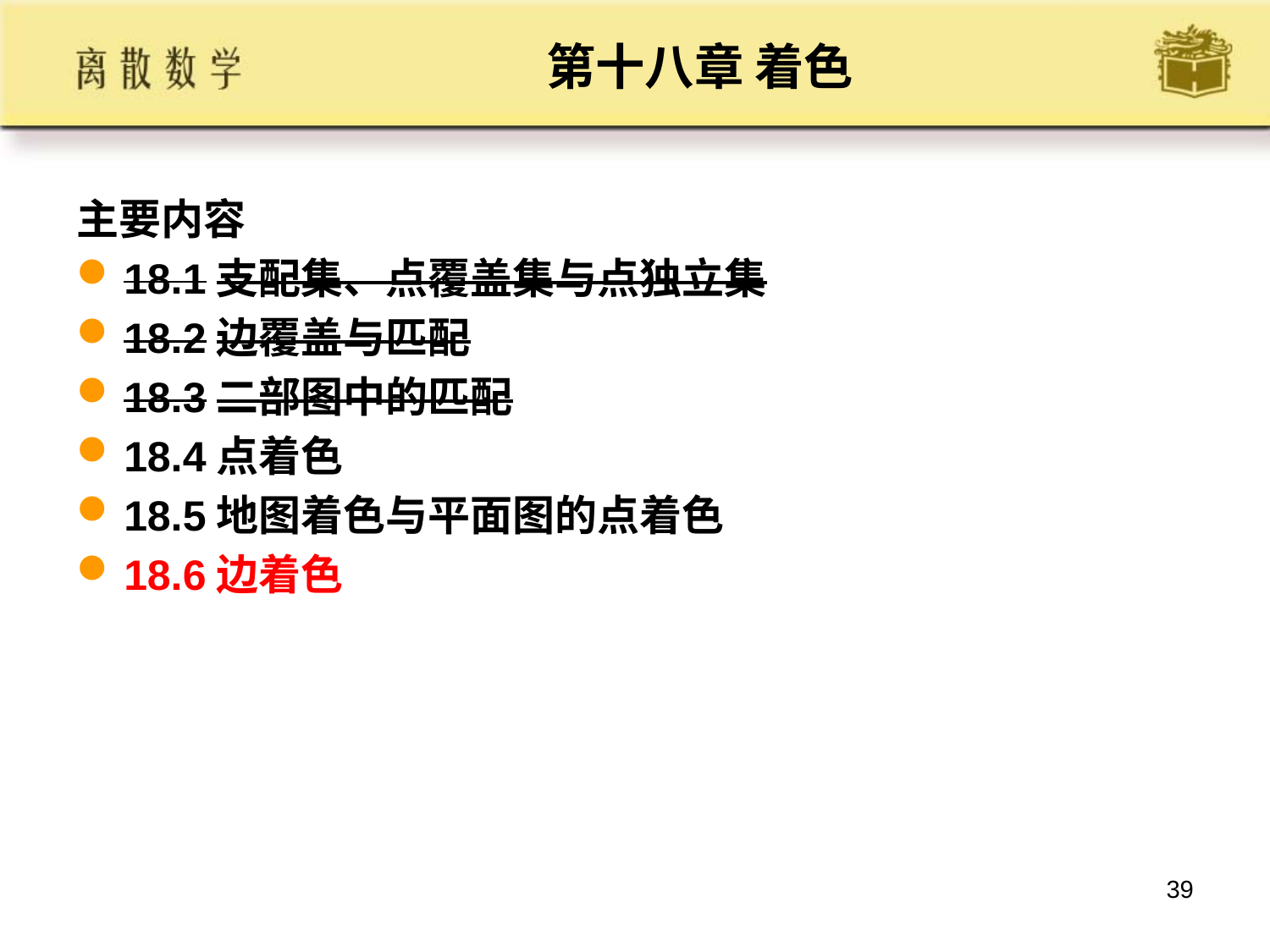

# 第十八章 着色
主要内容
18.1支配集、点覆盖集与点独立集
18.2边覆盖与匹配
18.3二部图中的匹配
18.4点着色
18.5地图着色与平面图的点着色
18.6边着色

39